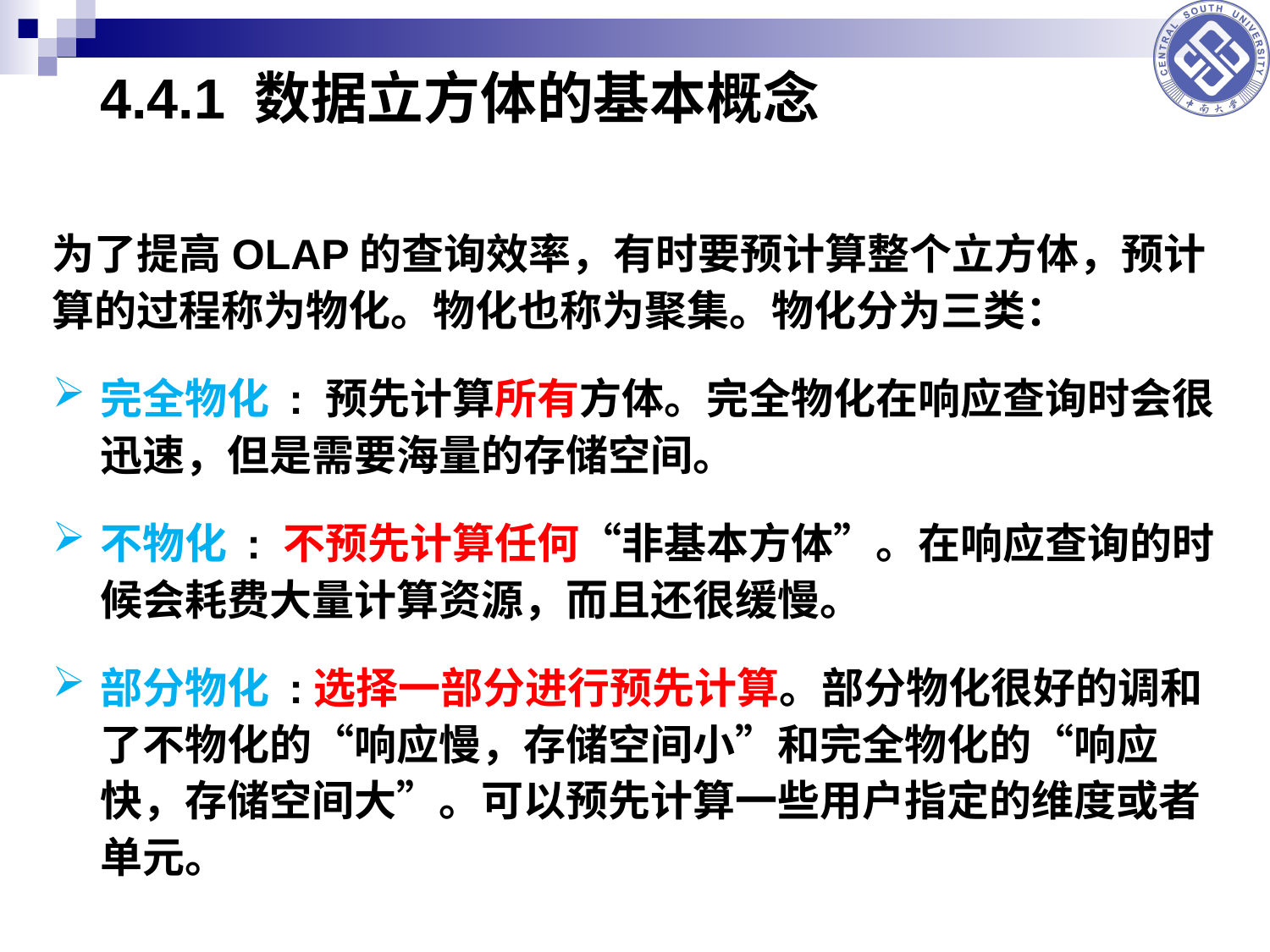

4.4.1 数据立方体的基本概念
为了提高OLAP的查询效率，有时要预计算整个立方体，预计算的过程称为物化。物化也称为聚集。物化分为三类：
完全物化 : 预先计算所有方体。完全物化在响应查询时会很迅速，但是需要海量的存储空间。
不物化 : 不预先计算任何“非基本方体”。在响应查询的时候会耗费大量计算资源，而且还很缓慢。
部分物化 :选择一部分进行预先计算。部分物化很好的调和了不物化的“响应慢，存储空间小”和完全物化的“响应快，存储空间大”。可以预先计算一些用户指定的维度或者单元。